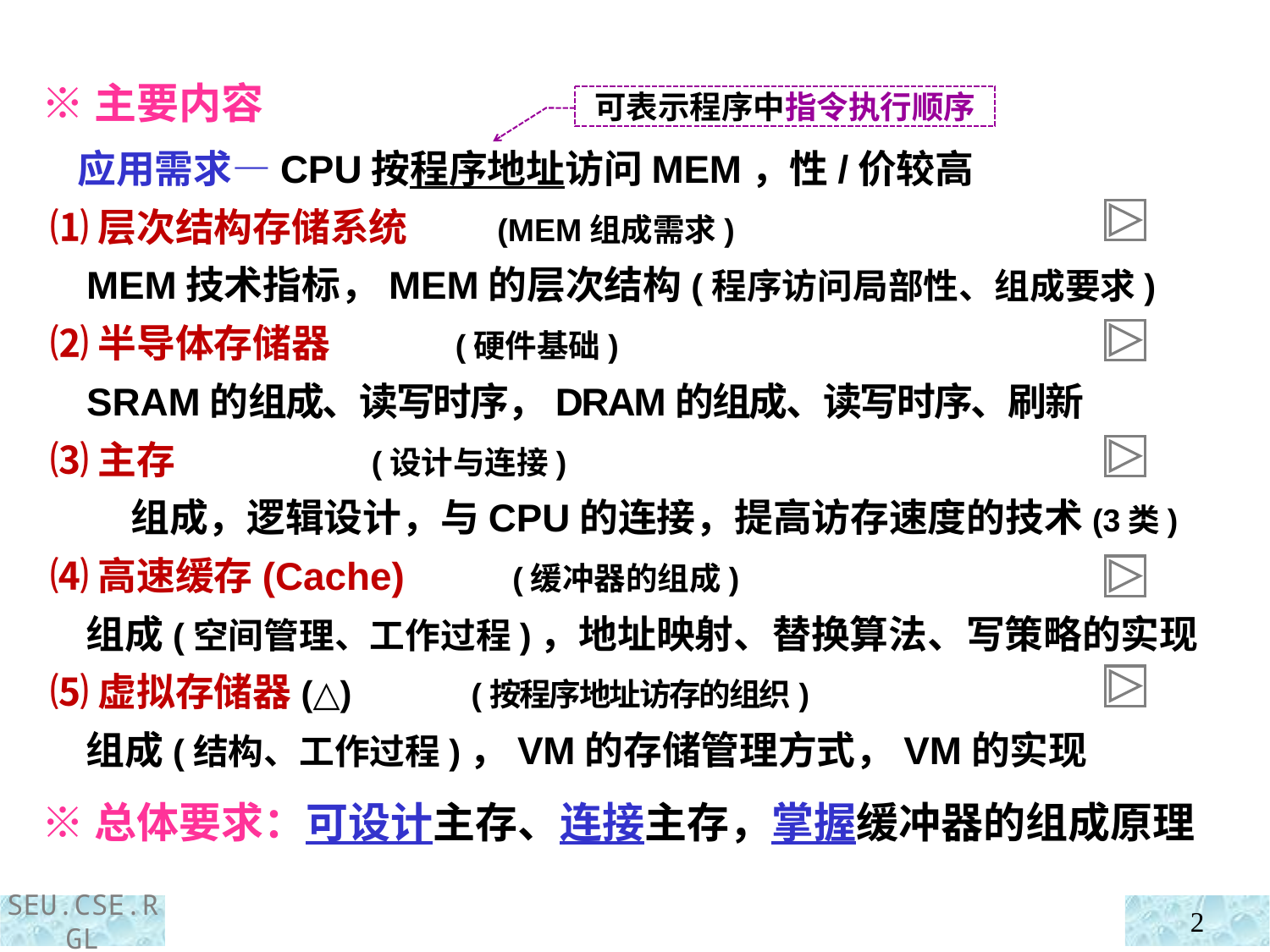

※主要内容
    应用需求—CPU按程序地址访问MEM，性/价较高
  ⑴层次结构存储系统         (MEM组成需求)
     MEM技术指标，MEM的层次结构(程序访问局部性、组成要求)
  ⑵半导体存储器             (硬件基础)
     SRAM的组成、读写时序，DRAM的组成、读写时序、刷新
  ⑶主存                     (设计与连接)
          组成，逻辑设计，与CPU的连接，提高访存速度的技术(3类)
  ⑷高速缓存(Cache)          (缓冲器的组成)
     组成(空间管理、工作过程)，地址映射、替换算法、写策略的实现
  ⑸虚拟存储器(△)             (按程序地址访存的组织)
     组成(结构、工作过程)，VM的存储管理方式，VM的实现
 ※总体要求：可设计主存、连接主存，掌握缓冲器的组成原理
可表示程序中指令执行顺序

2